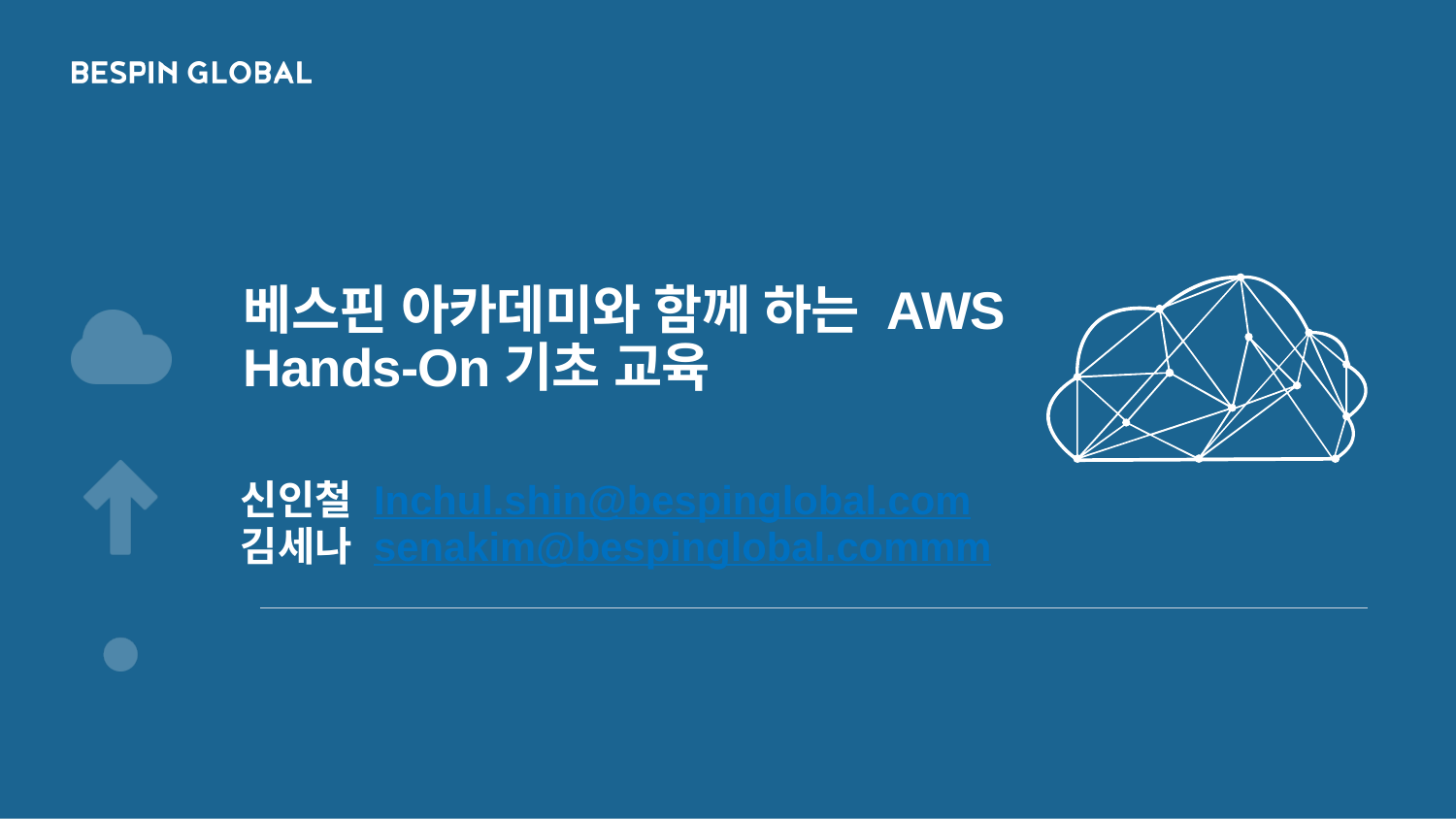

# 베스핀 아카데미와 함께 하는 AWS Hands-On기초 교육
신인철 Inchul.shin@bespinglobal.com
김세나 senakim@bespinglobal.commm